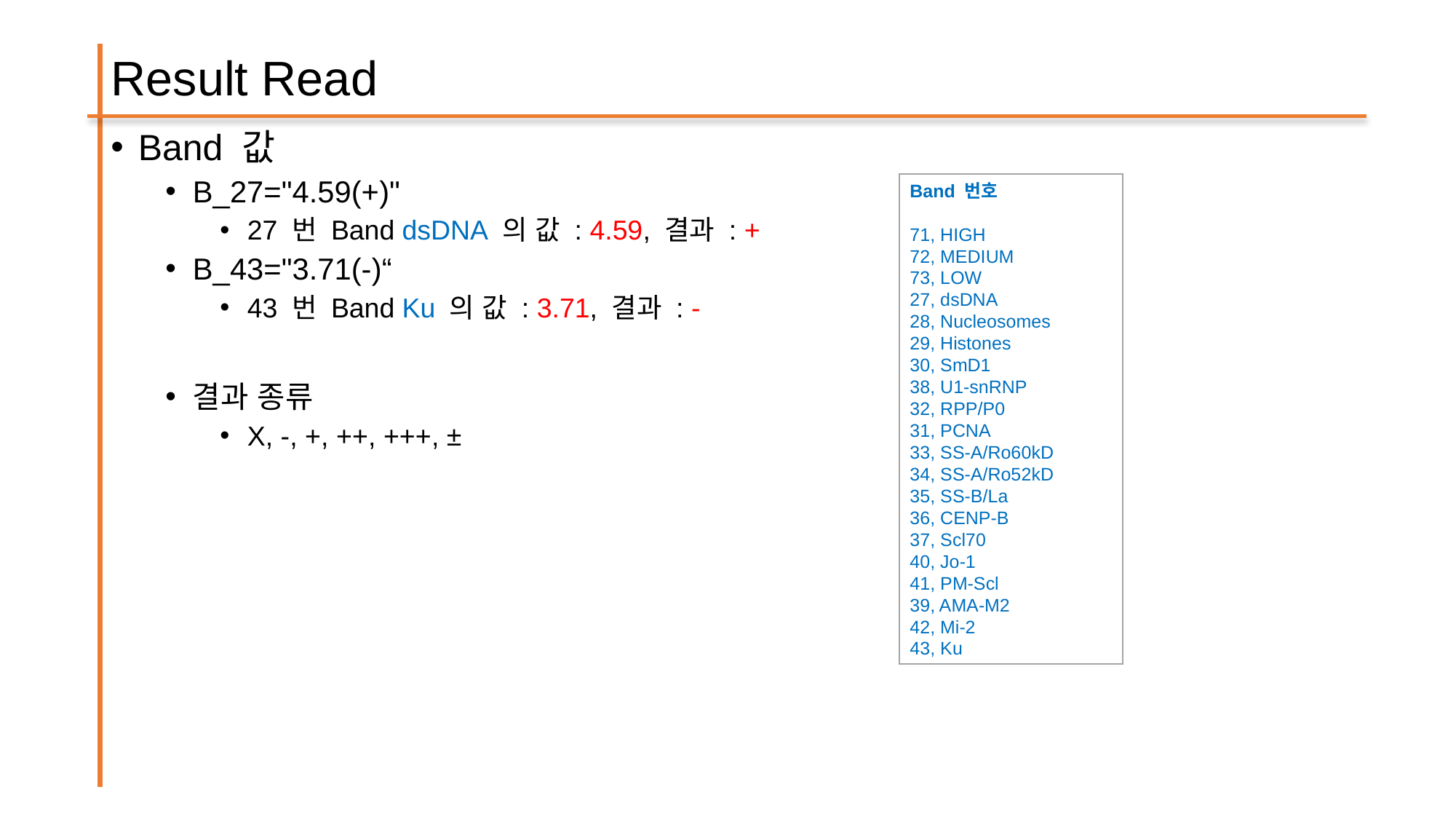

# Result Read
Band 값
B_27="4.59(+)"
27 번 Band dsDNA 의 값 : 4.59, 결과 : +
B_43="3.71(-)“
43 번 Band Ku 의 값 : 3.71, 결과 : -

결과 종류
X, -, +, ++, +++, ±
Band 번호

71, HIGH
72, MEDIUM
73, LOW
27, dsDNA
28, Nucleosomes
29, Histones
30, SmD1
38, U1-snRNP
32, RPP/P0
31, PCNA
33, SS-A/Ro60kD
34, SS-A/Ro52kD
35, SS-B/La
36, CENP-B
37, Scl70
40, Jo-1
41, PM-Scl
39, AMA-M2
42, Mi-2
43, Ku